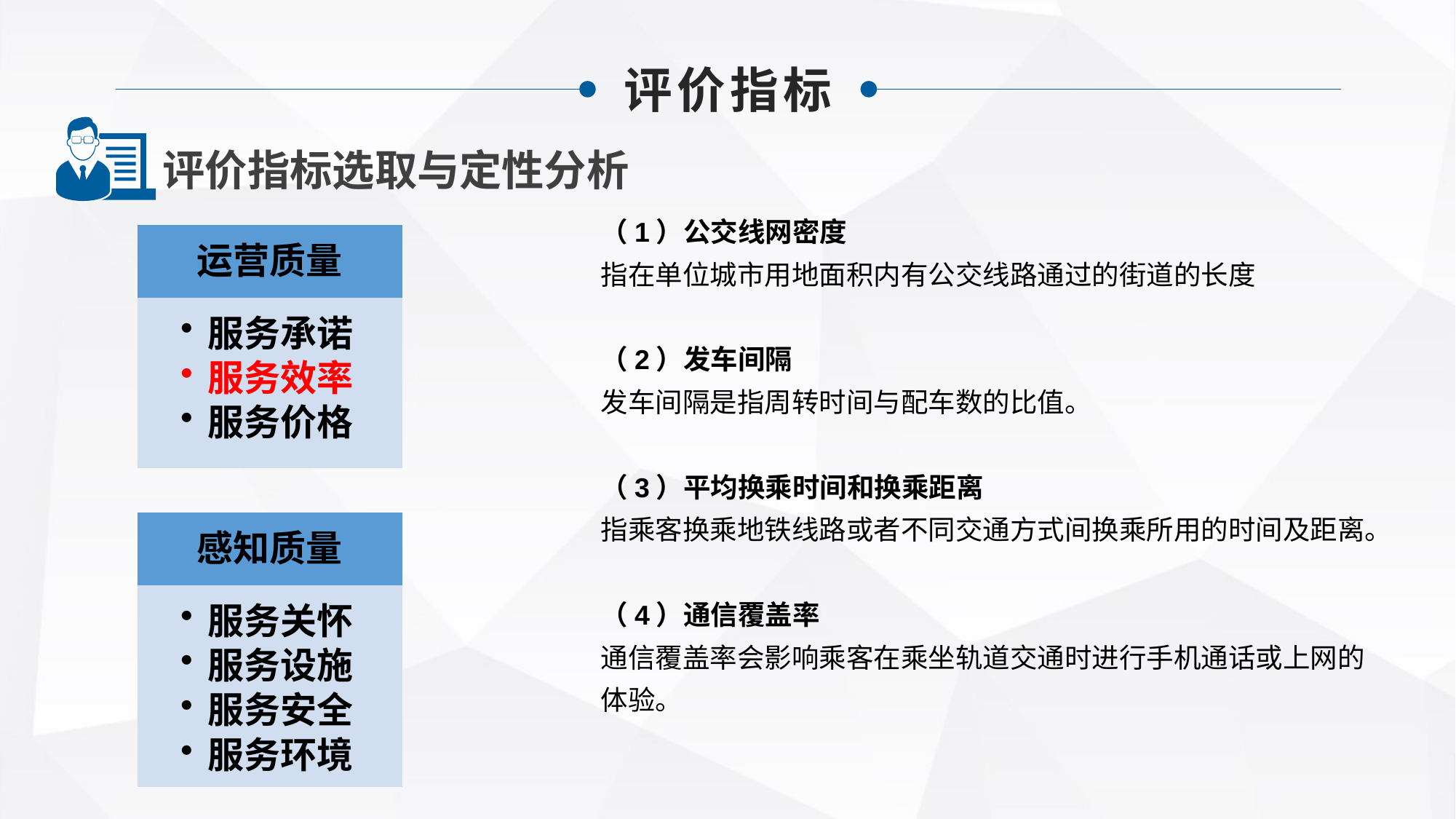

评价指标选取与定性分析
（1）公交线网密度
指在单位城市用地面积内有公交线路通过的街道的长度

（2）发车间隔
发车间隔是指周转时间与配车数的比值。

（3）平均换乘时间和换乘距离
指乘客换乘地铁线路或者不同交通方式间换乘所用的时间及距离。

（4）通信覆盖率
通信覆盖率会影响乘客在乘坐轨道交通时进行手机通话或上网的体验。
运营质量
服务承诺
服务效率
服务价格
感知质量
感知质量
服务关怀
服务设施
服务安全
服务环境
服务关怀
服务设施
服务安全
服务环境